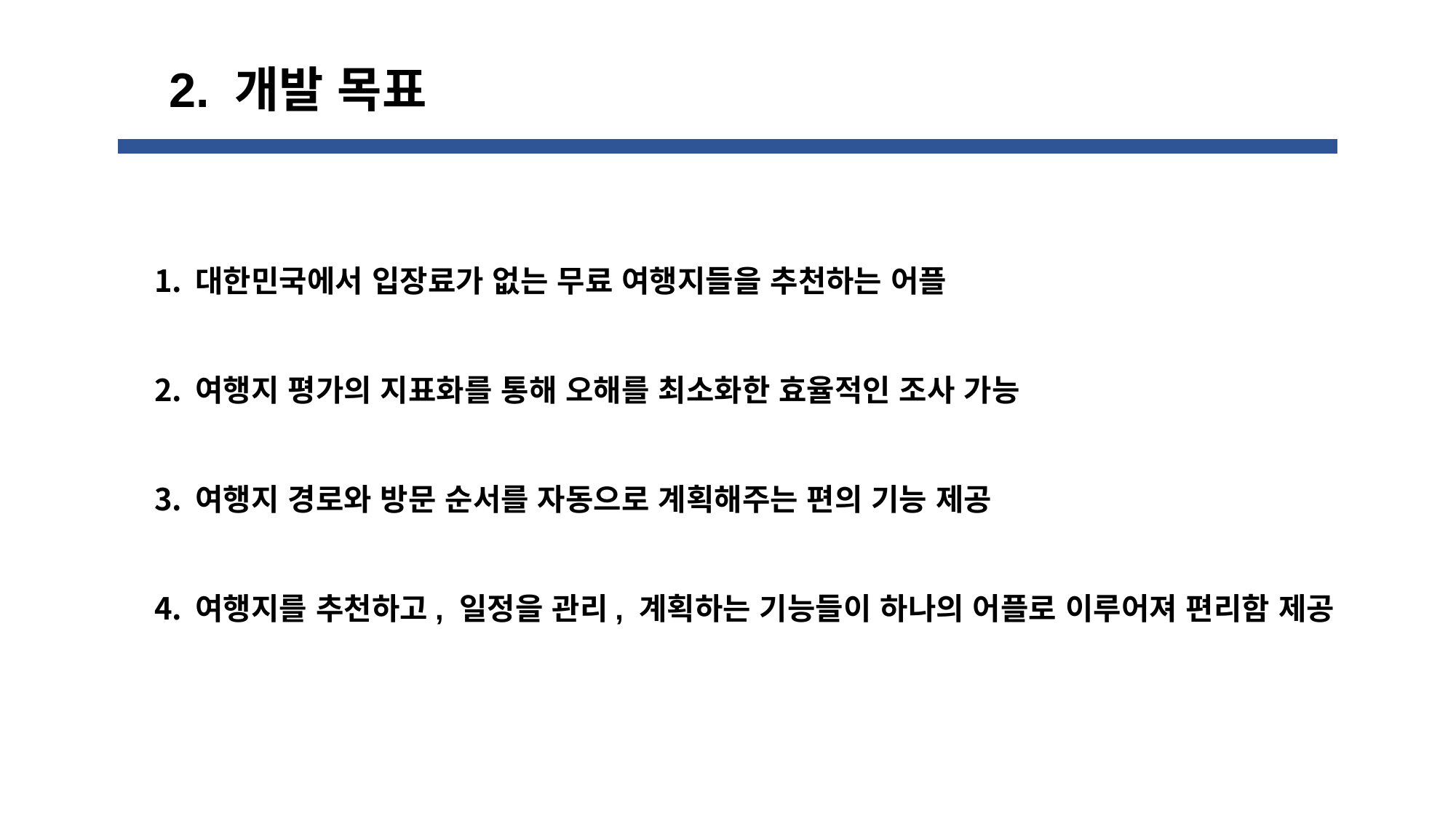

2. 개발 목표
대한민국에서 입장료가 없는 무료 여행지들을 추천하는 어플

여행지 평가의 지표화를 통해 오해를 최소화한 효율적인 조사 가능

여행지 경로와 방문 순서를 자동으로 계획해주는 편의 기능 제공

여행지를 추천하고, 일정을 관리, 계획하는 기능들이 하나의 어플로 이루어져 편리함 제공